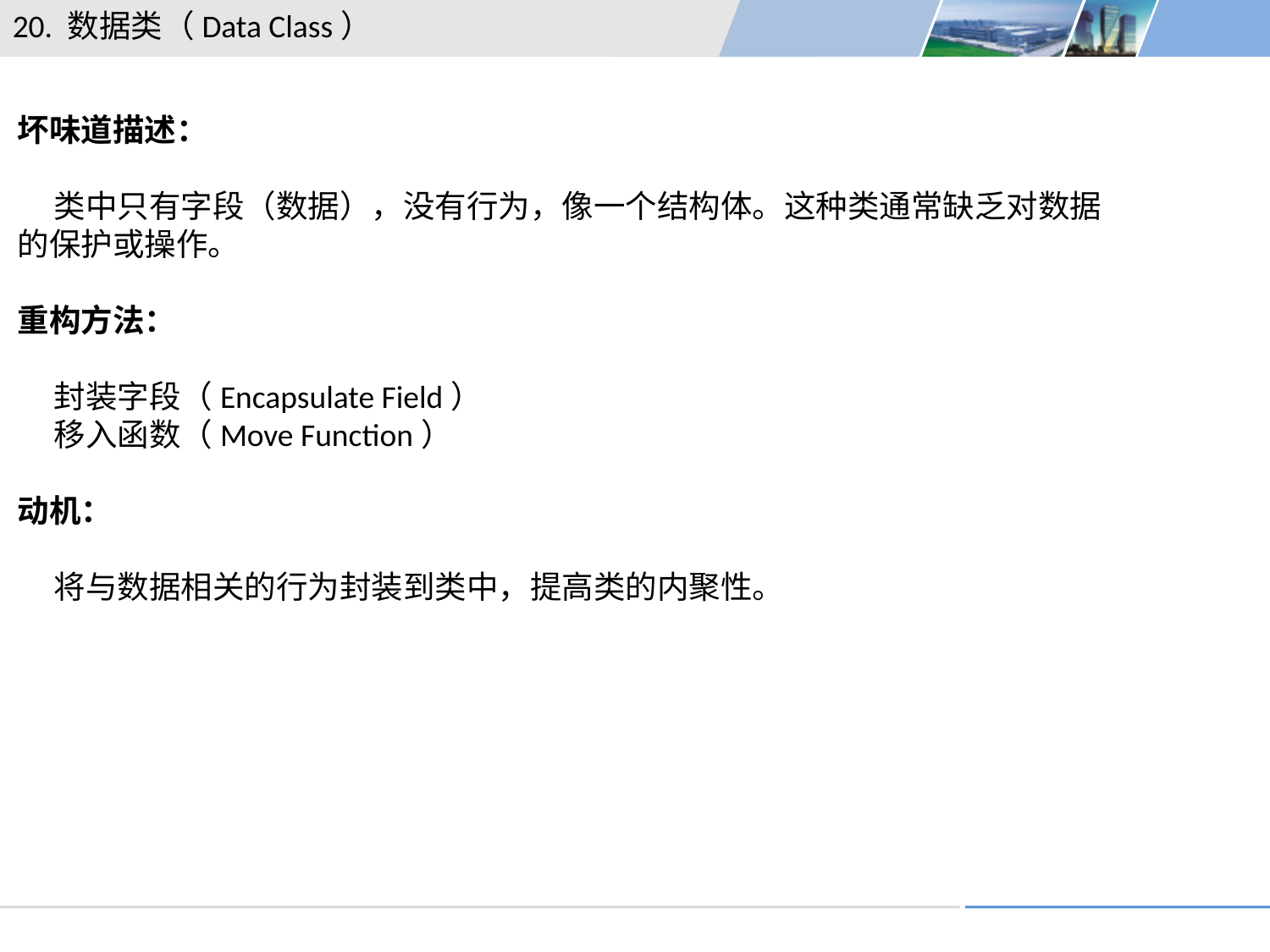

20. 数据类（Data Class）
坏味道描述：

    类中只有字段（数据），没有行为，像一个结构体。这种类通常缺乏对数据的保护或操作。

重构方法：

    封装字段（Encapsulate Field）
    移入函数（Move Function）

动机：

    将与数据相关的行为封装到类中，提高类的内聚性。